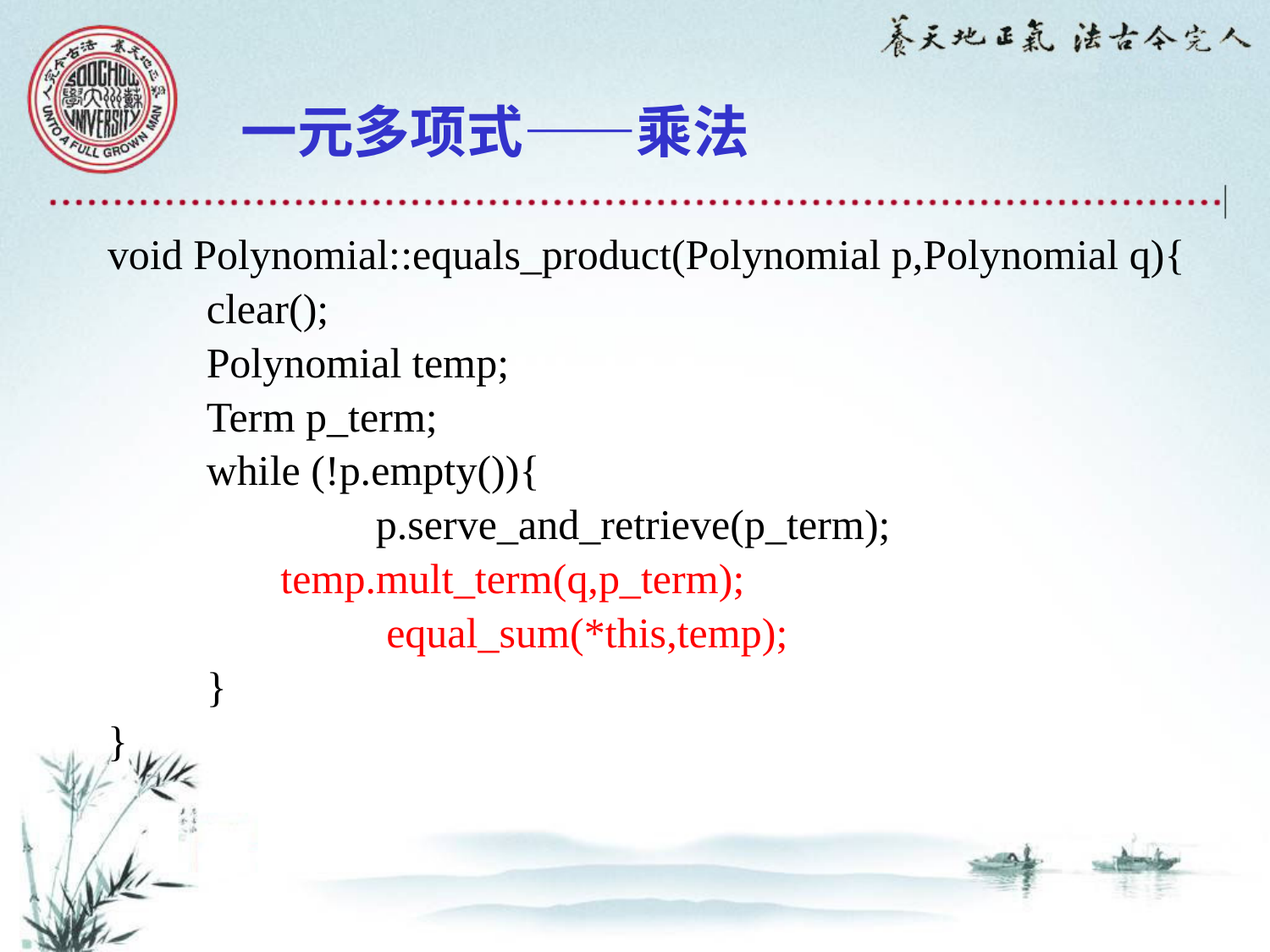

一元多项式——乘法
void Polynomial::equals_product(Polynomial p,Polynomial q){
	clear();
    	Polynomial temp;
	Term p_term;
	while (!p.empty()){
		    p.serve_and_retrieve(p_term);
	       temp.mult_term(q,p_term);
    		     equal_sum(*this,temp);
	}
}